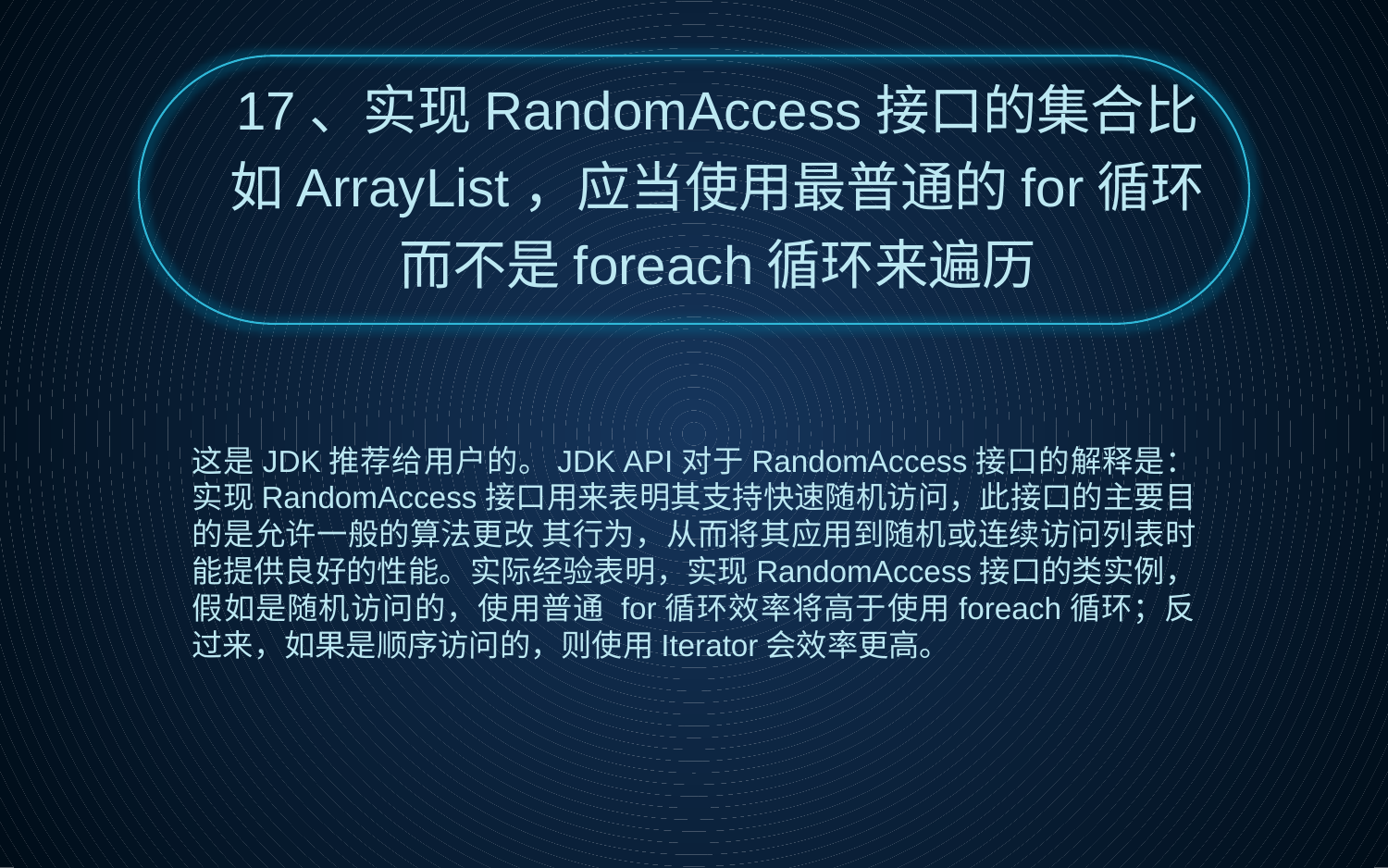

17、实现RandomAccess接口的集合比如ArrayList，应当使用最普通的for循环而不是foreach循环来遍历
这是JDK推荐给用户的。JDK API对于RandomAccess接口的解释是：实现RandomAccess接口用来表明其支持快速随机访问，此接口的主要目的是允许一般的算法更改 其行为，从而将其应用到随机或连续访问列表时能提供良好的性能。实际经验表明，实现RandomAccess接口的类实例，假如是随机访问的，使用普通 for循环效率将高于使用foreach循环；反过来，如果是顺序访问的，则使用Iterator会效率更高。